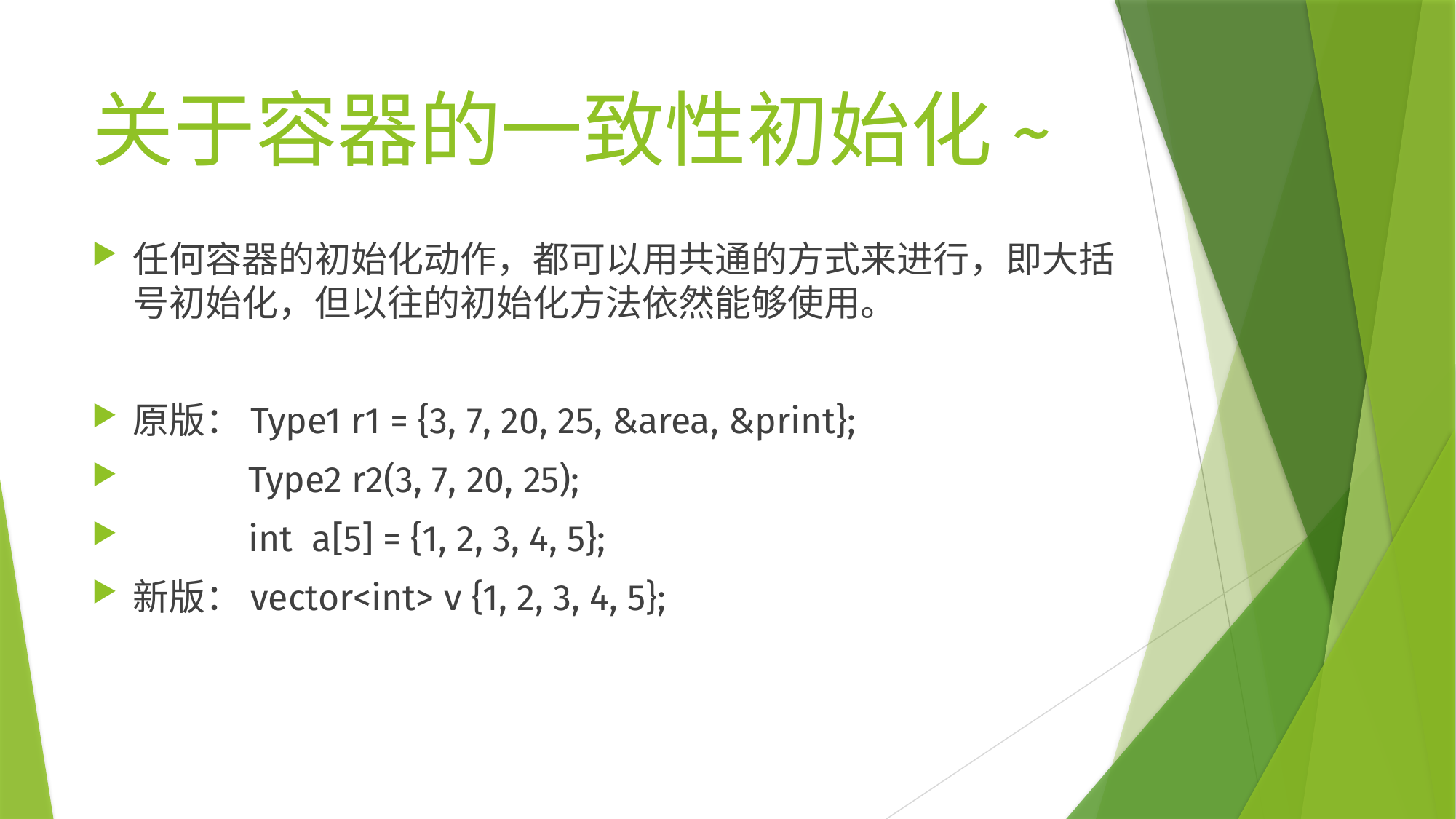

# 关于容器的一致性初始化~
任何容器的初始化动作，都可以用共通的方式来进行，即大括号初始化，但以往的初始化方法依然能够使用。

原版：Type1 r1 = {3, 7, 20, 25, &area, &print};
            Type2 r2(3, 7, 20, 25);
            int  a[5] = {1, 2, 3, 4, 5};
新版：vector<int> v {1, 2, 3, 4, 5};